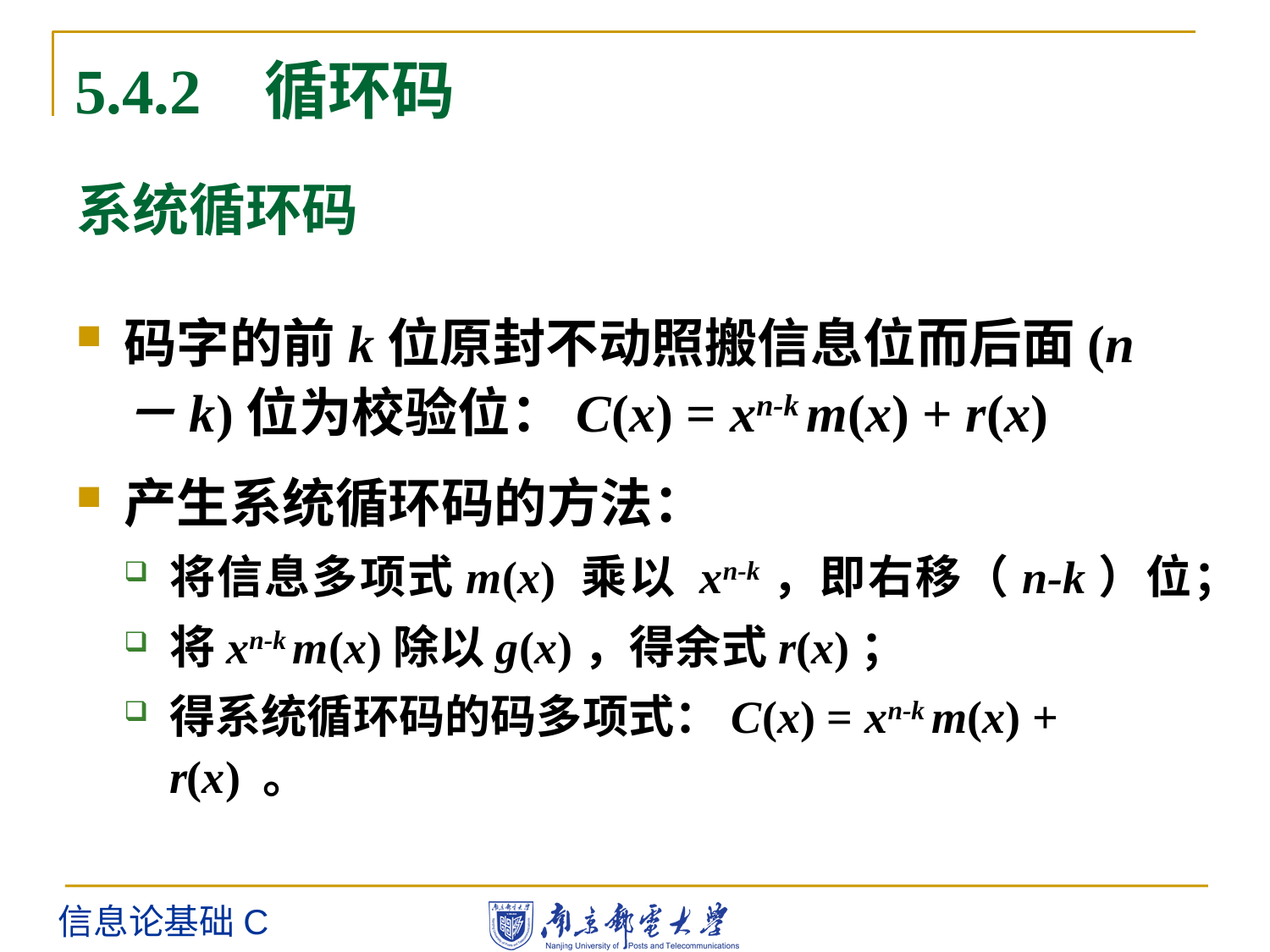

5.4.2   循环码
# 系统循环码
码字的前k位原封不动照搬信息位而后面(n－k)位为校验位：C(x) = xn-k m(x) + r(x)
产生系统循环码的方法：
将信息多项式m(x) 乘以 xn-k，即右移（n-k）位；
将xn-k m(x)除以g(x)，得余式r(x)；
得系统循环码的码多项式：C(x) = xn-k m(x) + r(x) 。
67